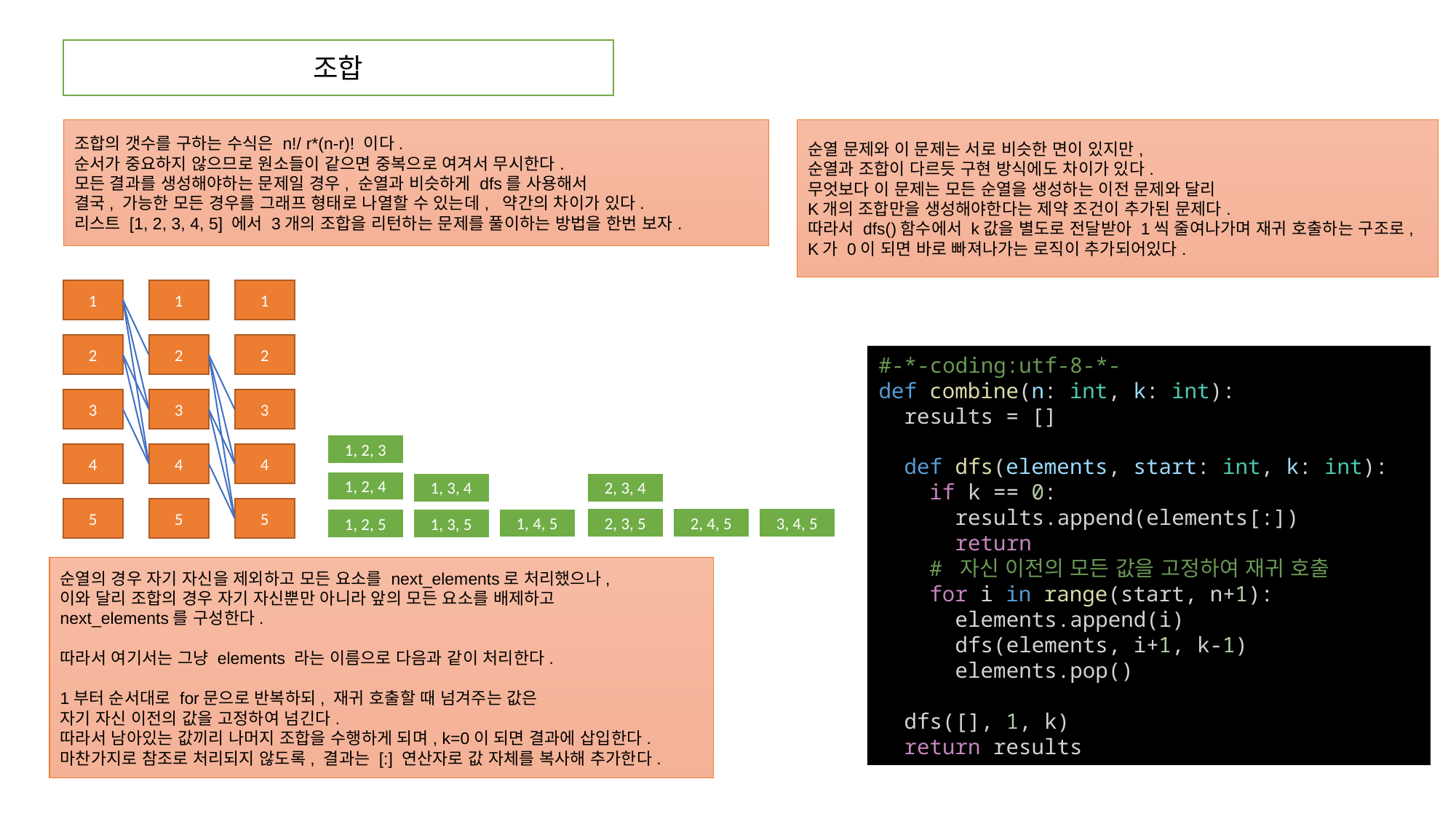

조합
조합의 갯수를 구하는 수식은 n!/ r*(n-r)! 이다.
순서가 중요하지 않으므로 원소들이 같으면 중복으로 여겨서 무시한다.
모든 결과를 생성해야하는 문제일 경우, 순열과 비슷하게 dfs를 사용해서
결국, 가능한 모든 경우를 그래프 형태로 나열할 수 있는데,  약간의 차이가 있다.
리스트 [1, 2, 3, 4, 5] 에서 3개의 조합을 리턴하는 문제를 풀이하는 방법을 한번 보자.
순열 문제와 이 문제는 서로 비슷한 면이 있지만,
순열과 조합이 다르듯 구현 방식에도 차이가 있다.
무엇보다 이 문제는 모든 순열을 생성하는 이전 문제와 달리
K개의 조합만을 생성해야한다는 제약 조건이 추가된 문제다.
따라서 dfs()함수에서 k값을 별도로 전달받아 1씩 줄여나가며 재귀 호출하는 구조로,
K가 0이 되면 바로 빠져나가는 로직이 추가되어있다.
1
1
1
2
2
2
#-*-coding:utf-8-*-
def combine(n: int, k: int):
  results = []

  def dfs(elements, start: int, k: int):
    if k == 0:
      results.append(elements[:])
      return
    # 자신 이전의 모든 값을 고정하여 재귀 호출
    for i in range(start, n+1):
      elements.append(i)
      dfs(elements, i+1, k-1)
      elements.pop()

  dfs([], 1, k)
  return results
3
3
3
1, 2, 3
4
4
4
1, 2, 4
1, 3, 4
2, 3, 4
5
5
5
2, 3, 5
2, 4, 5
3, 4, 5
1, 4, 5
1, 3, 5
1, 2, 5
순열의 경우 자기 자신을 제외하고 모든 요소를 next_elements로 처리했으나,
이와 달리 조합의 경우 자기 자신뿐만 아니라 앞의 모든 요소를 배제하고
next_elements를 구성한다.

따라서 여기서는 그냥 elements 라는 이름으로 다음과 같이 처리한다.

1부터 순서대로 for문으로 반복하되, 재귀 호출할 때 넘겨주는 값은
자기 자신 이전의 값을 고정하여 넘긴다.
따라서 남아있는 값끼리 나머지 조합을 수행하게 되며, k=0이 되면 결과에 삽입한다.
마찬가지로 참조로 처리되지 않도록, 결과는 [:] 연산자로 값 자체를 복사해 추가한다.